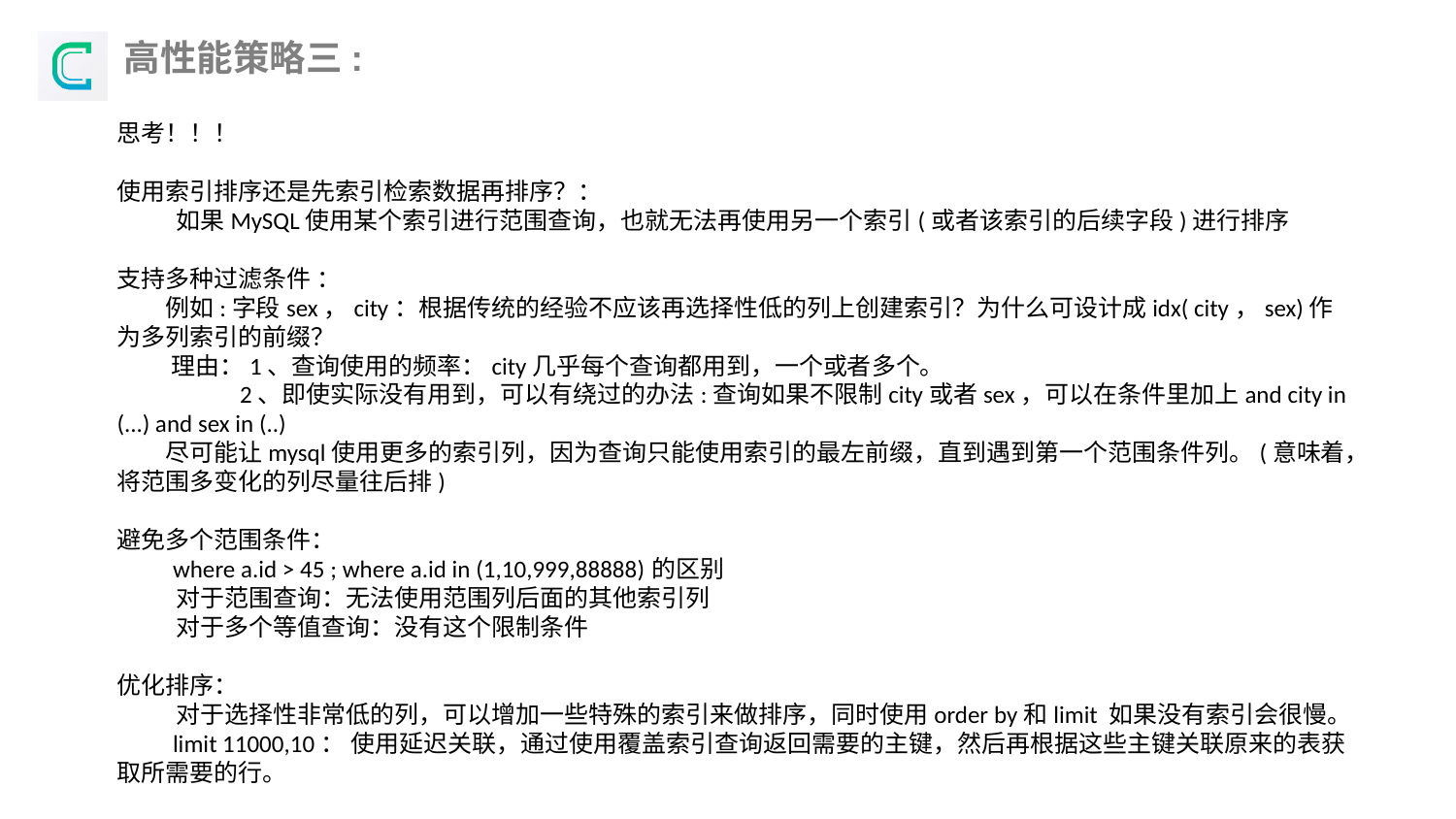

高性能策略三:
思考！！！

使用索引排序还是先索引检索数据再排序？：
          如果MySQL使用某个索引进行范围查询，也就无法再使用另一个索引(或者该索引的后续字段)进行排序

支持多种过滤条件 ：
        例如:字段sex，city：根据传统的经验不应该再选择性低的列上创建索引？为什么可设计成idx( city，sex)作为多列索引的前缀？
         理由：1、查询使用的频率：city几乎每个查询都用到，一个或者多个。
                      2、即使实际没有用到，可以有绕过的办法:查询如果不限制city或者sex，可以在条件里加上and city in (...) and sex in (..)
        尽可能让mysql使用更多的索引列，因为查询只能使用索引的最左前缀，直到遇到第一个范围条件列。(意味着，将范围多变化的列尽量往后排)

避免多个范围条件：
          where a.id > 45 ; where a.id in (1,10,999,88888)的区别
          对于范围查询：无法使用范围列后面的其他索引列
          对于多个等值查询：没有这个限制条件

优化排序：
          对于选择性非常低的列，可以增加一些特殊的索引来做排序，同时使用order by和limit 如果没有索引会很慢。
          limit 11000,10： 使用延迟关联，通过使用覆盖索引查询返回需要的主键，然后再根据这些主键关联原来的表获取所需要的行。

9